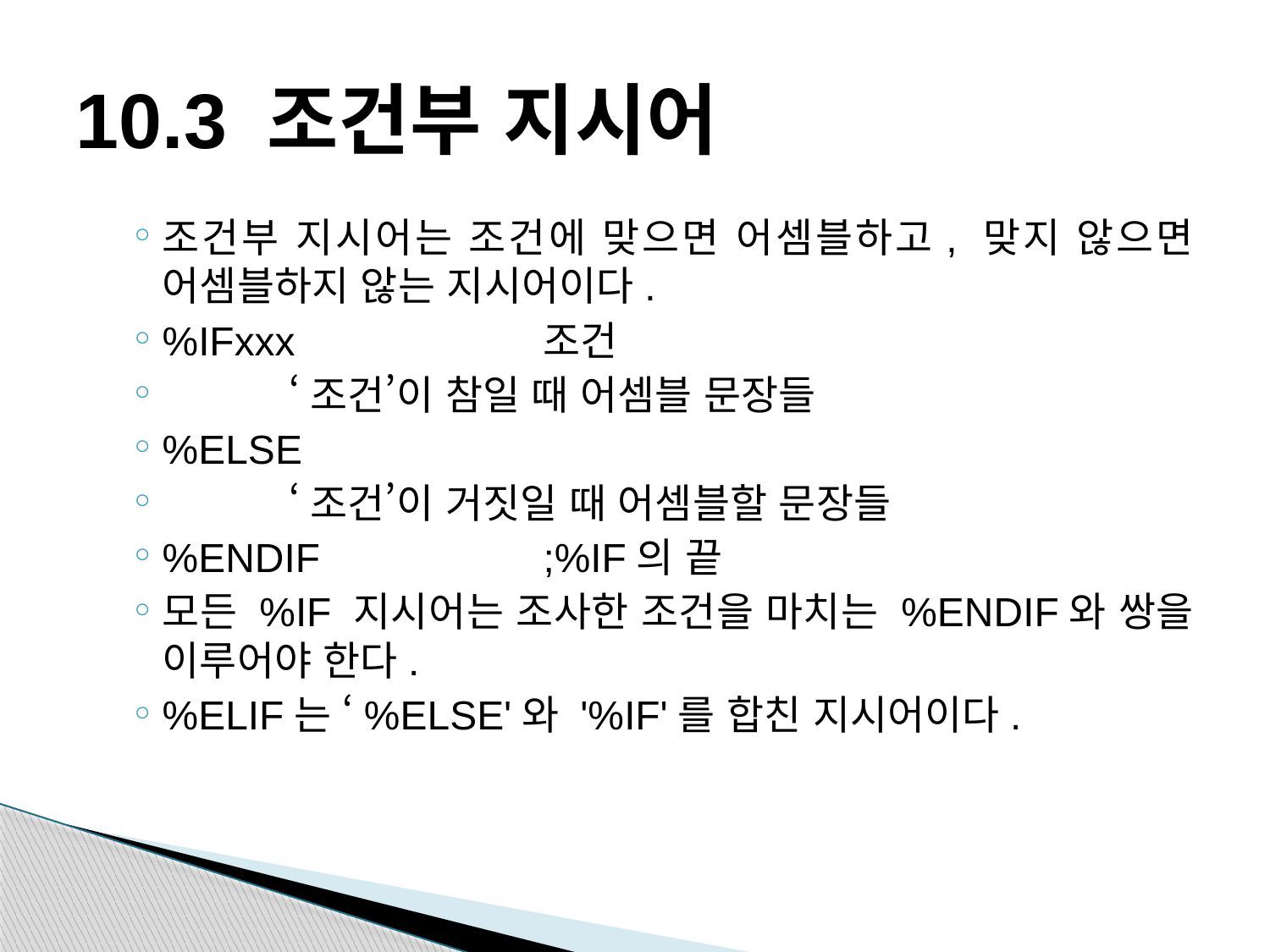

# 10.3 조건부 지시어
조건부 지시어는 조건에 맞으면 어셈블하고, 맞지 않으면 어셈블하지 않는 지시어이다.
%IFxxx		조건
	‘조건’이 참일 때 어셈블 문장들
%ELSE
	‘조건’이 거짓일 때 어셈블할 문장들
%ENDIF		;%IF의 끝
모든 %IF 지시어는 조사한 조건을 마치는 %ENDIF와 쌍을 이루어야 한다.
%ELIF는 ‘%ELSE'와 '%IF'를 합친 지시어이다.